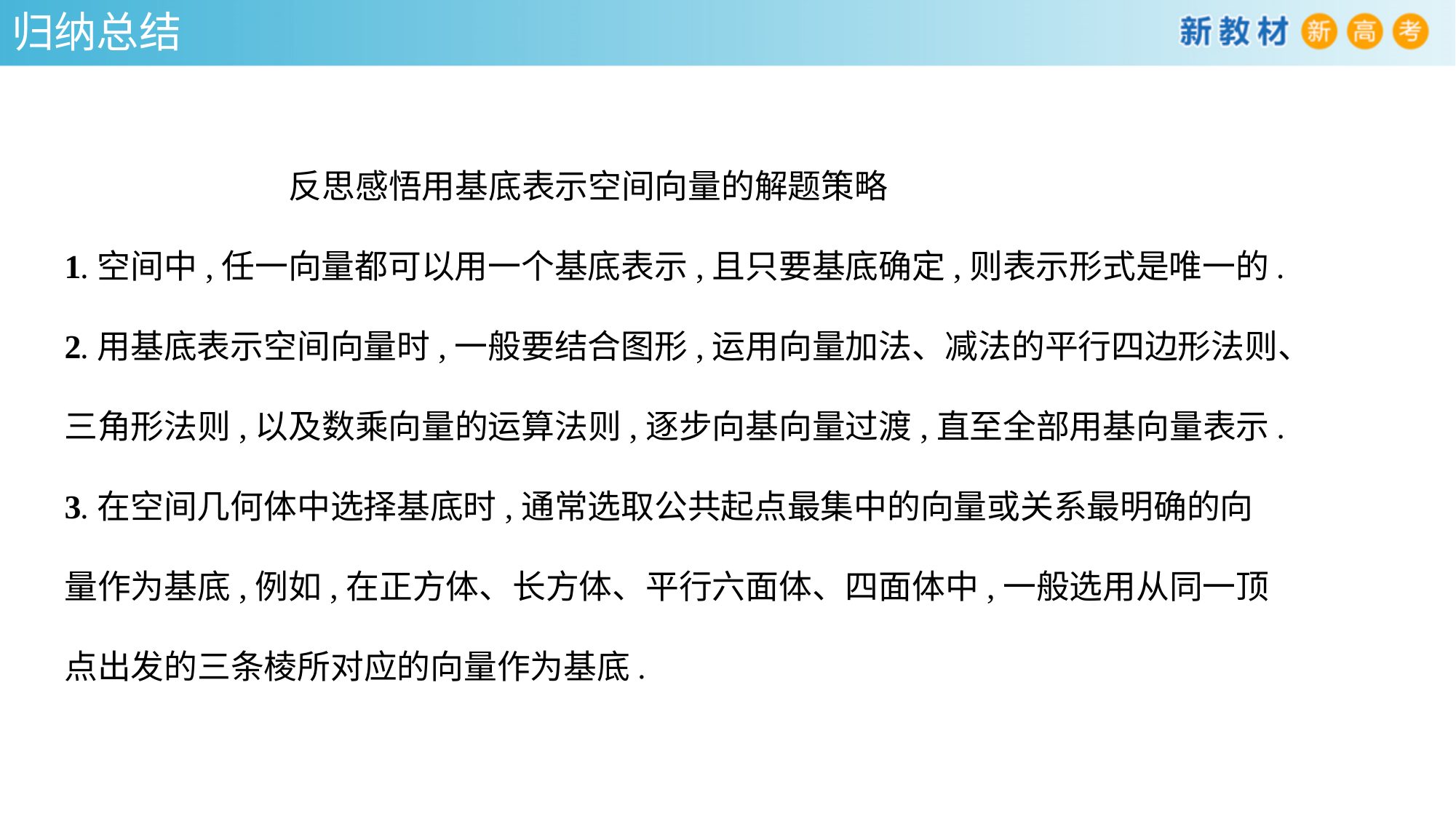

归纳总结
                             反思感悟用基底表示空间向量的解题策略
1.空间中,任一向量都可以用一个基底表示,且只要基底确定,则表示形式是唯一的.
2.用基底表示空间向量时,一般要结合图形,运用向量加法、减法的平行四边形法则、三角形法则,以及数乘向量的运算法则,逐步向基向量过渡,直至全部用基向量表示.
3.在空间几何体中选择基底时,通常选取公共起点最集中的向量或关系最明确的向量作为基底,例如,在正方体、长方体、平行六面体、四面体中,一般选用从同一顶点出发的三条棱所对应的向量作为基底.